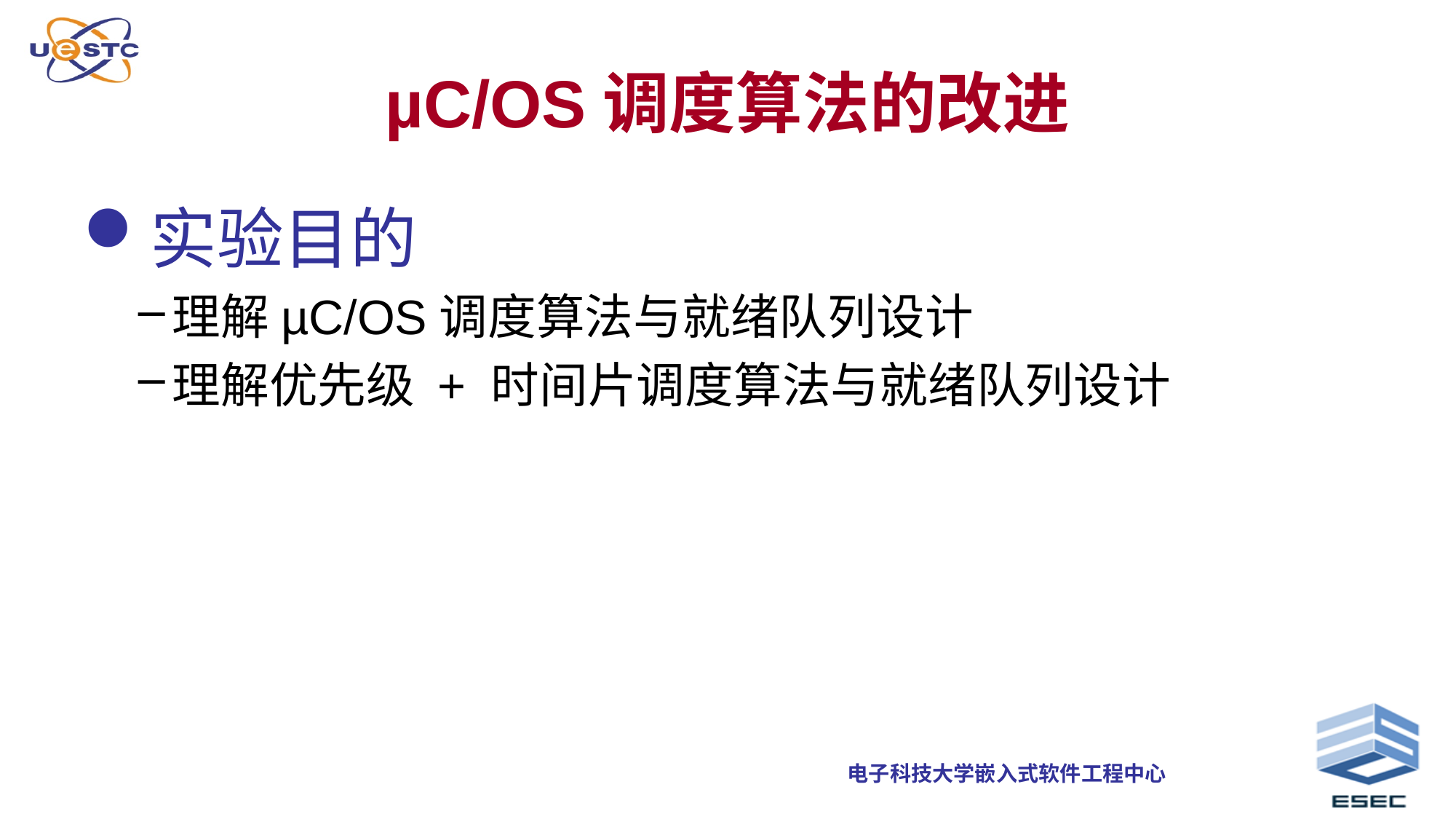

# µC/OS调度算法的改进
实验目的
理解µC/OS调度算法与就绪队列设计
理解优先级 + 时间片调度算法与就绪队列设计